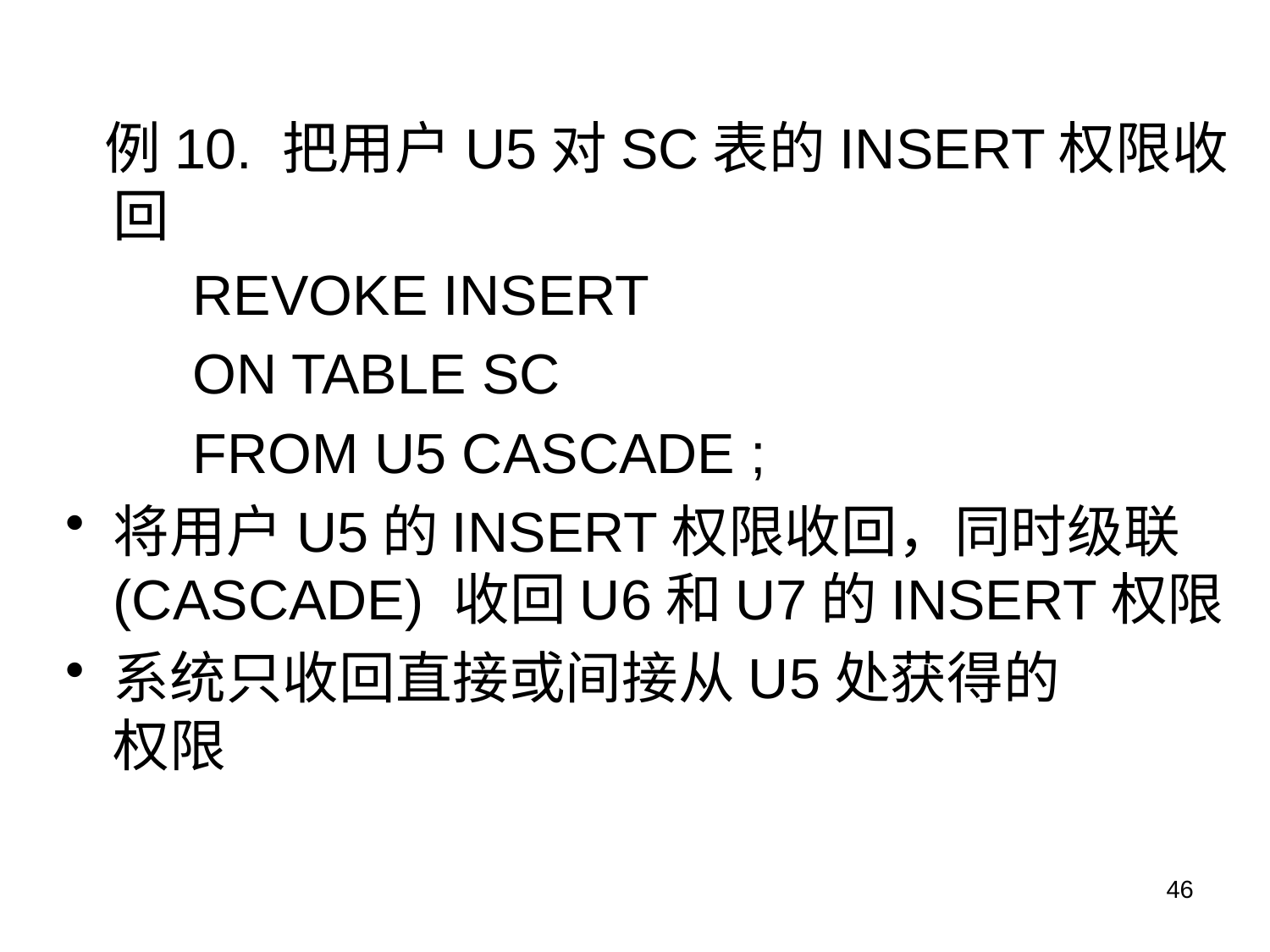

例10. 把用户U5对SC表的INSERT权限收回
REVOKE INSERT
ON TABLE SC
FROM U5 CASCADE ;
将用户U5的INSERT权限收回，同时级联 (CASCADE) 收回U6和U7的INSERT权限
系统只收回直接或间接从U5处获得的
权限
46